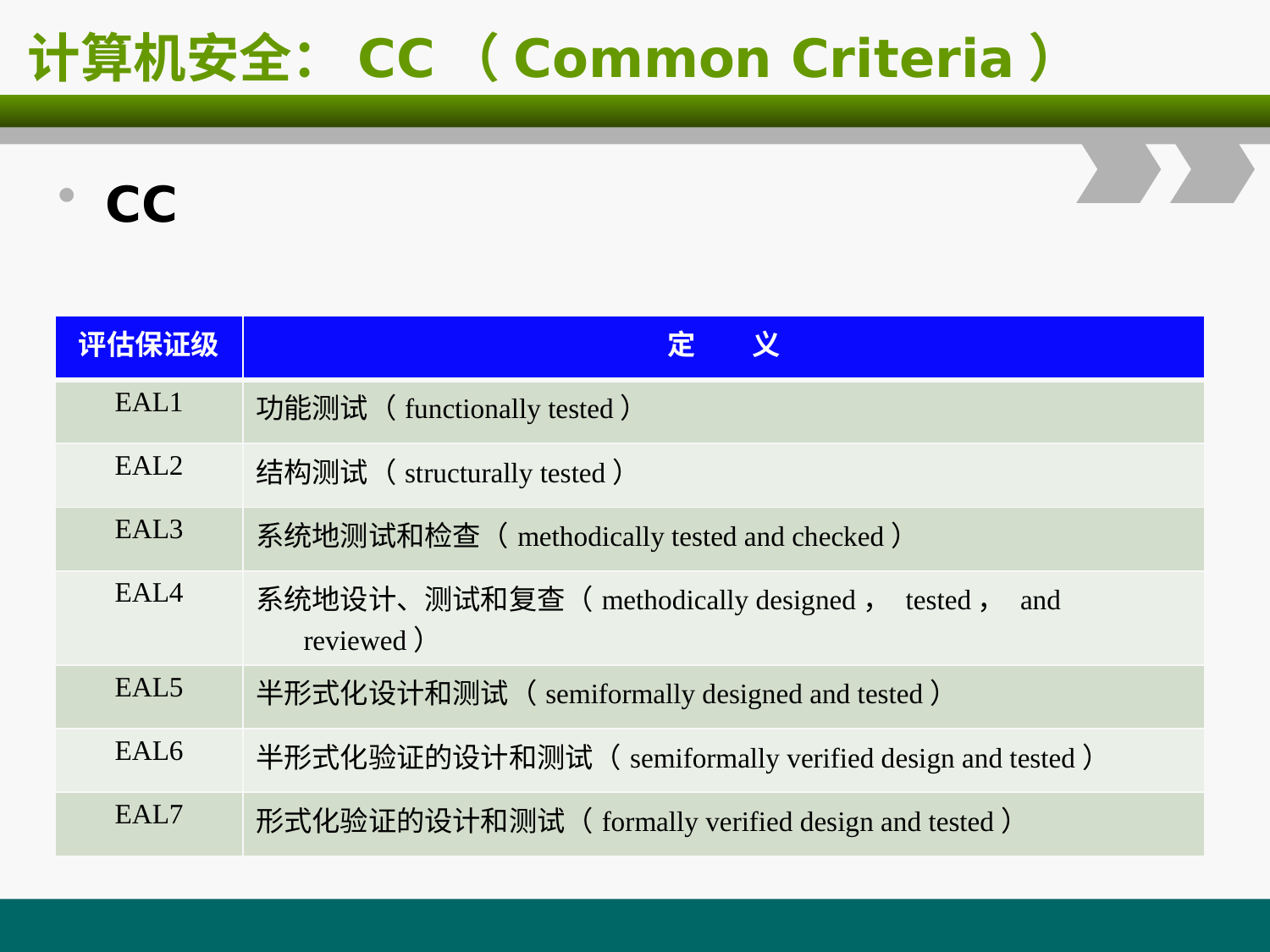

# 计算机安全：CC（Common Criteria）
CC
| 评估保证级 | 定　　义 |
| --- | --- |
| EAL1 | 功能测试（functionally tested） |
| EAL2 | 结构测试（structurally tested） |
| EAL3 | 系统地测试和检查（methodically tested and checked） |
| EAL4 | 系统地设计、测试和复查（methodically designed， tested， and reviewed） |
| EAL5 | 半形式化设计和测试（semiformally designed and tested） |
| EAL6 | 半形式化验证的设计和测试（semiformally verified design and tested） |
| EAL7 | 形式化验证的设计和测试（formally verified design and tested） |